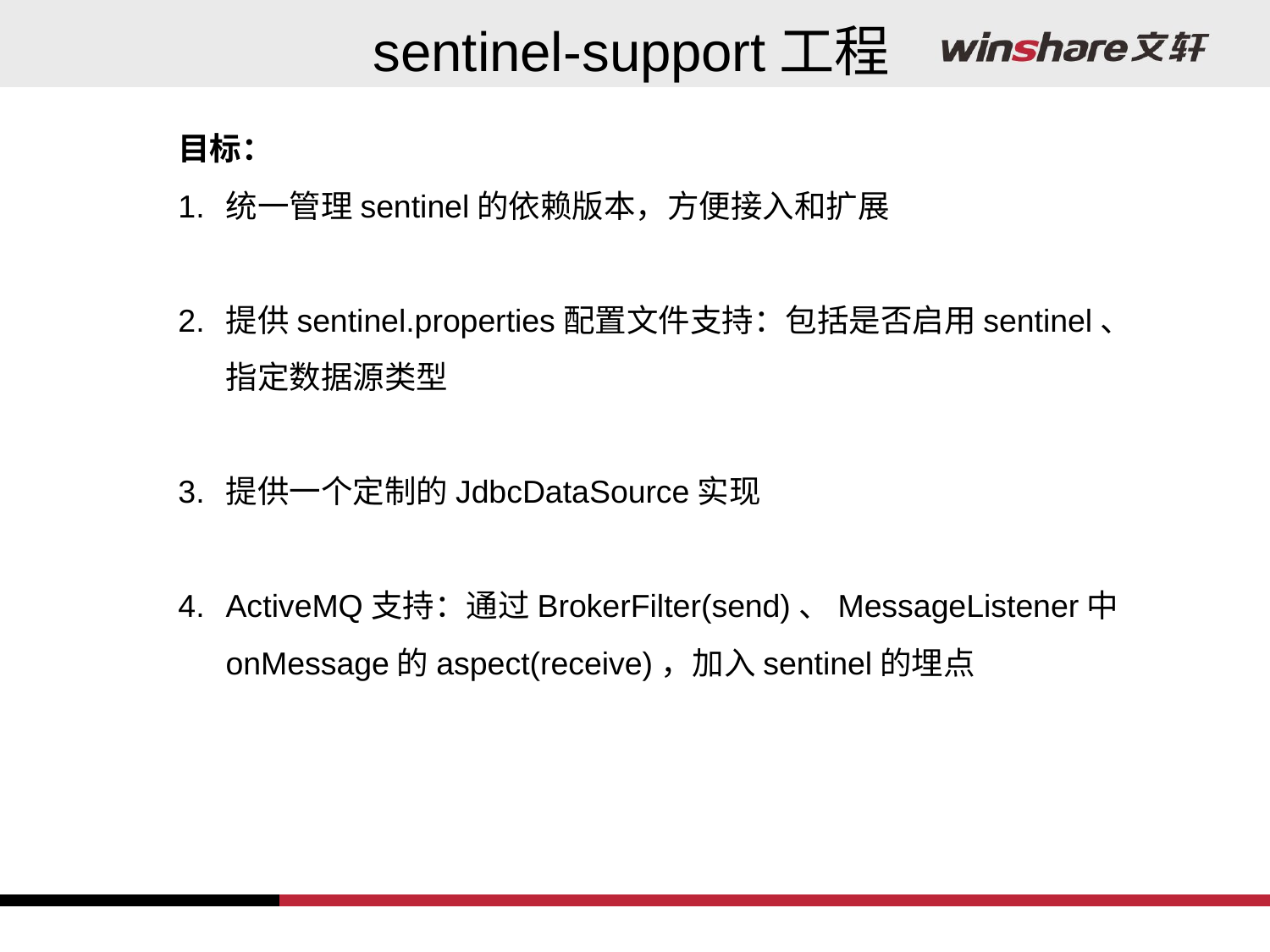

# sentinel-support工程
目标：
统一管理sentinel的依赖版本，方便接入和扩展

提供sentinel.properties配置文件支持：包括是否启用sentinel、指定数据源类型

提供一个定制的JdbcDataSource实现

ActiveMQ支持：通过BrokerFilter(send)、MessageListener中onMessage的aspect(receive)，加入sentinel的埋点